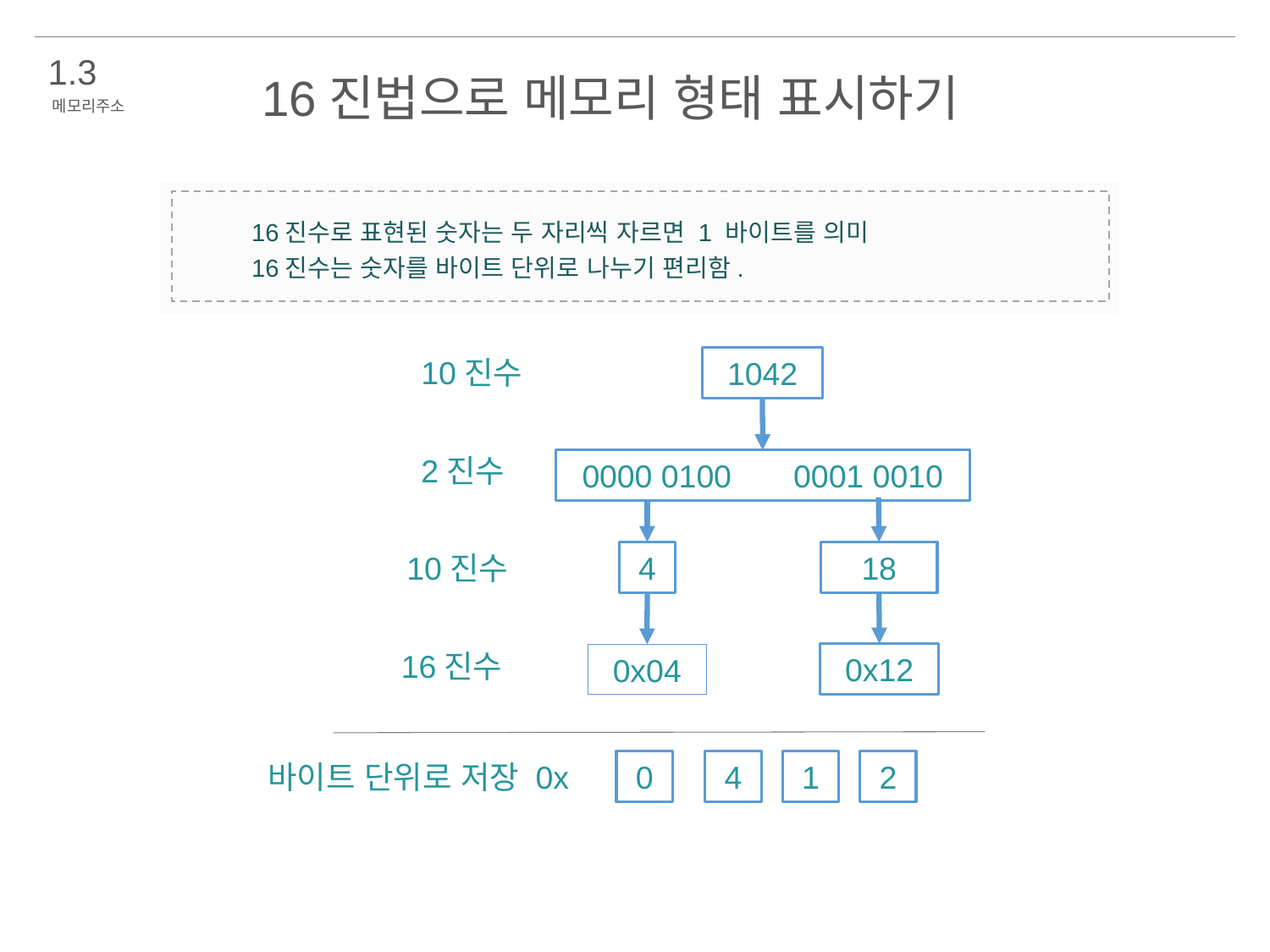

1.3
16진법으로 메모리 형태 표시하기
메모리주소

16진수로 표현된 숫자는 두 자리씩 자르면 1 바이트를 의미
16진수는 숫자를 바이트 단위로 나누기 편리함.
10진수
1042
2진수
0000 0100       0001 0010
10진수
4
18
16진수
0x12
0x04
바이트 단위로 저장 0x
0
4
1
2